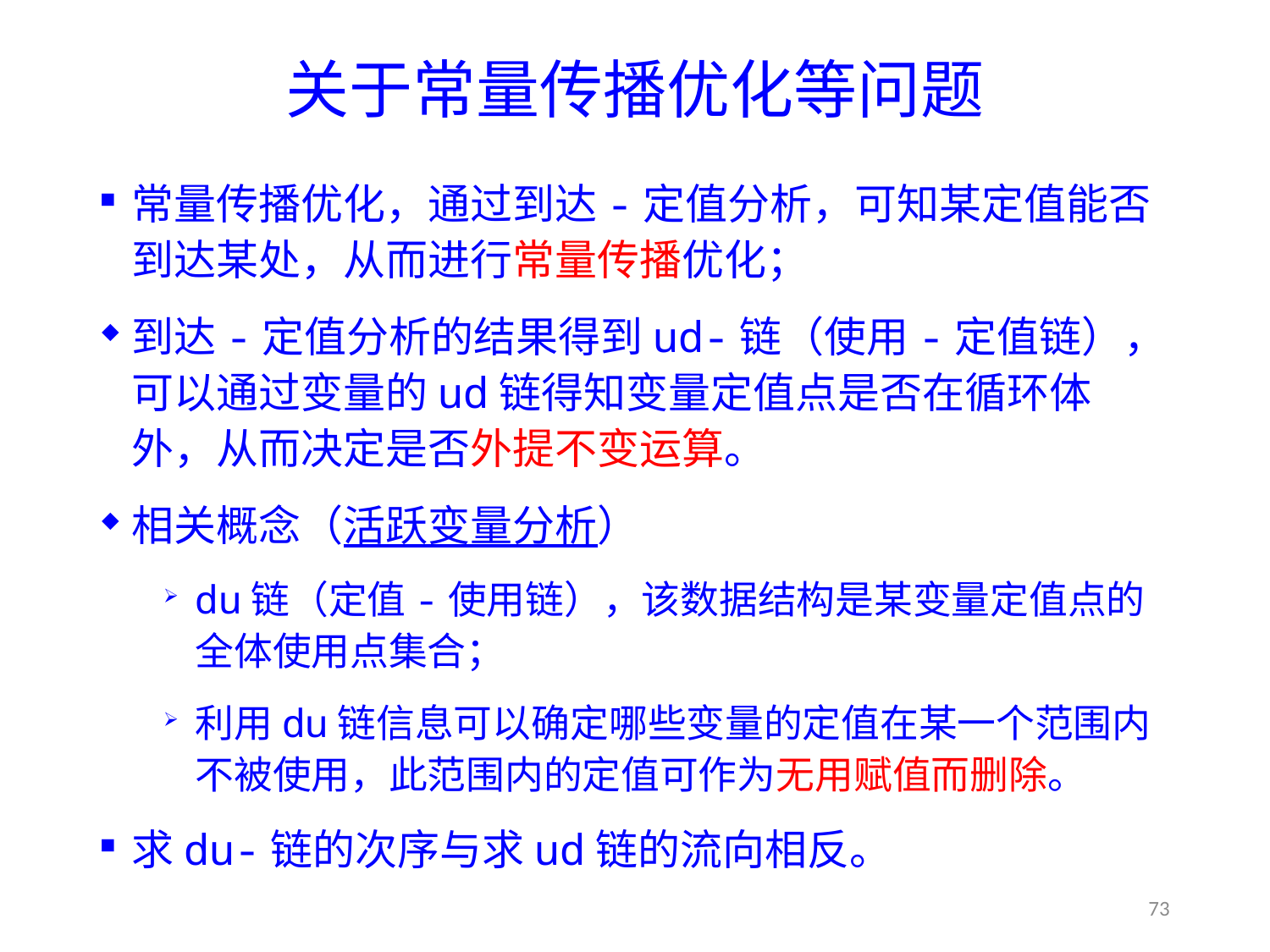

# 关于常量传播优化等问题
常量传播优化，通过到达-定值分析，可知某定值能否到达某处，从而进行常量传播优化；
到达-定值分析的结果得到ud-链（使用-定值链），可以通过变量的ud链得知变量定值点是否在循环体外，从而决定是否外提不变运算。
相关概念（活跃变量分析）
du链（定值-使用链），该数据结构是某变量定值点的全体使用点集合；
利用du链信息可以确定哪些变量的定值在某一个范围内不被使用，此范围内的定值可作为无用赋值而删除。
求du-链的次序与求ud链的流向相反。

73